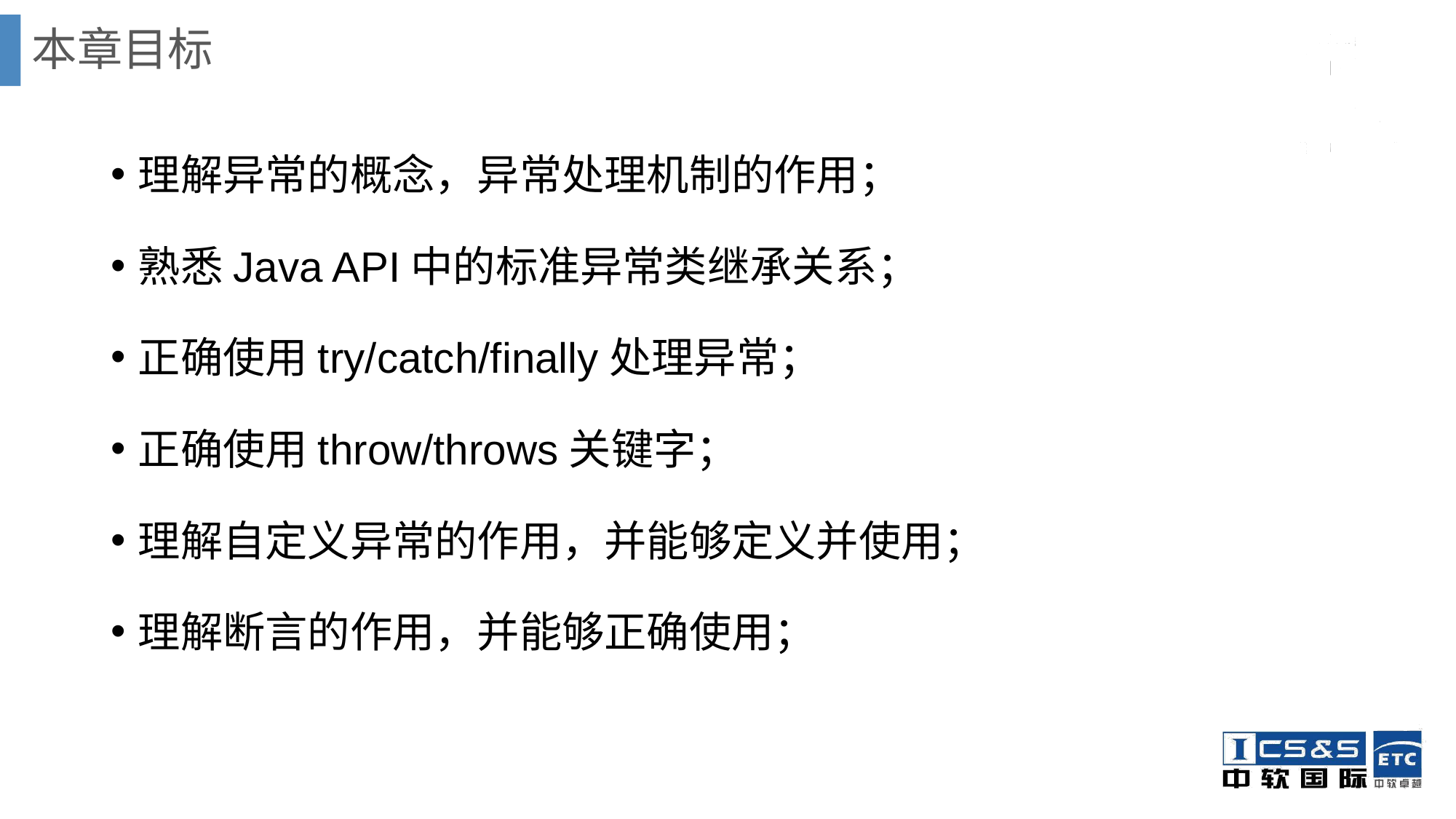

# 本章目标
理解异常的概念，异常处理机制的作用；
熟悉Java API中的标准异常类继承关系；
正确使用try/catch/finally处理异常；
正确使用throw/throws关键字；
理解自定义异常的作用，并能够定义并使用；
理解断言的作用，并能够正确使用；